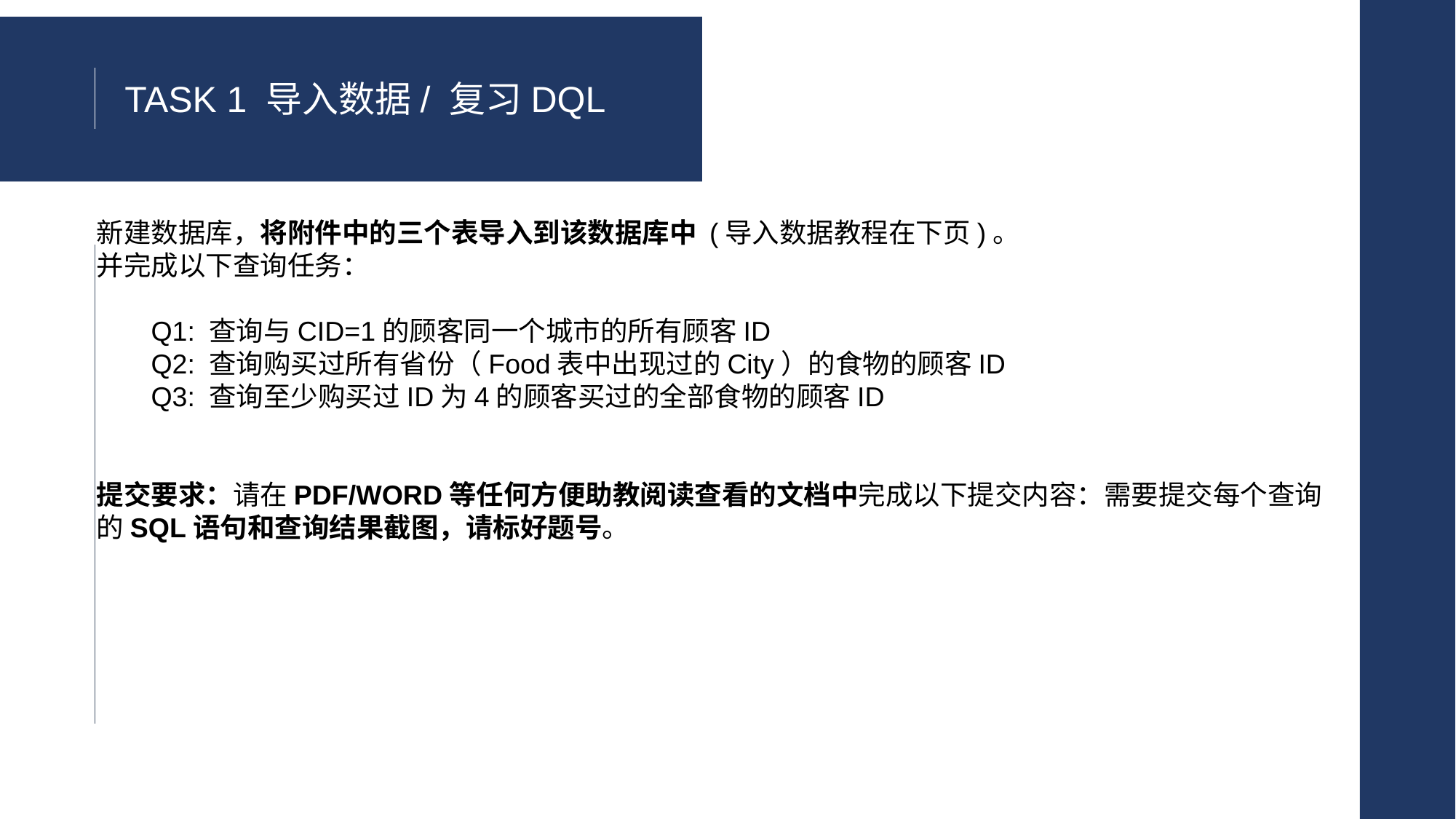

TASK 1 导入数据/ 复习DQL
新建数据库，将附件中的三个表导入到该数据库中 (导入数据教程在下页)。
并完成以下查询任务：

Q1: 查询与CID=1的顾客同一个城市的所有顾客ID
Q2: 查询购买过所有省份（Food表中出现过的City）的食物的顾客ID
Q3: 查询至少购买过ID为4的顾客买过的全部食物的顾客ID

提交要求：请在PDF/WORD等任何方便助教阅读查看的文档中完成以下提交内容：需要提交每个查询的SQL语句和查询结果截图，请标好题号。